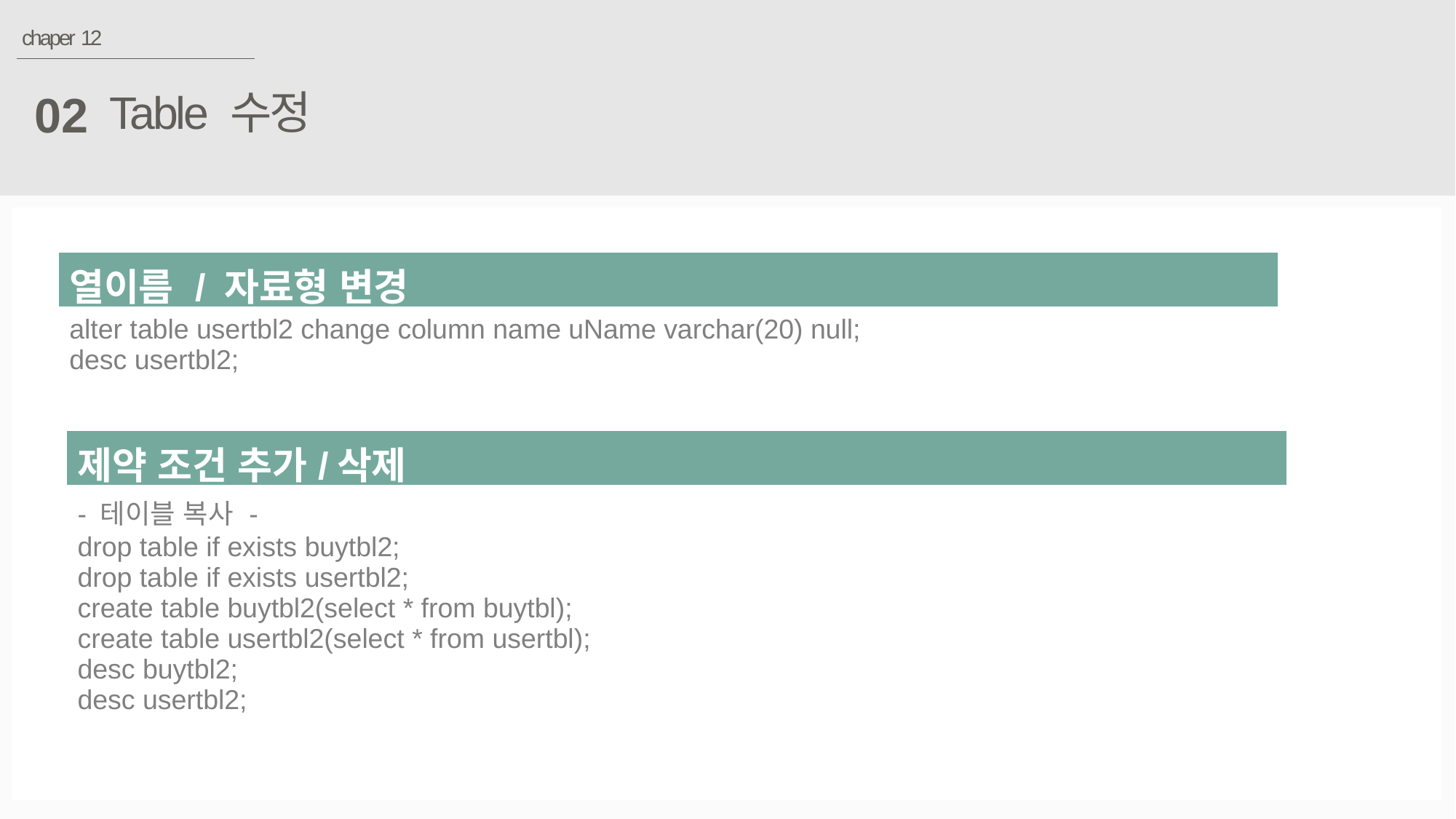

chaper  12
Table 수정
02

| 열이름 / 자료형 변경 |
| --- |
| alter table usertbl2 change column name uName varchar(20) null; desc usertbl2; |
| 제약 조건 추가/삭제 |
| --- |
| - 테이블 복사 - drop table if exists buytbl2; drop table if exists usertbl2; create table buytbl2(select \* from buytbl); create table usertbl2(select \* from usertbl); desc buytbl2; desc usertbl2; |